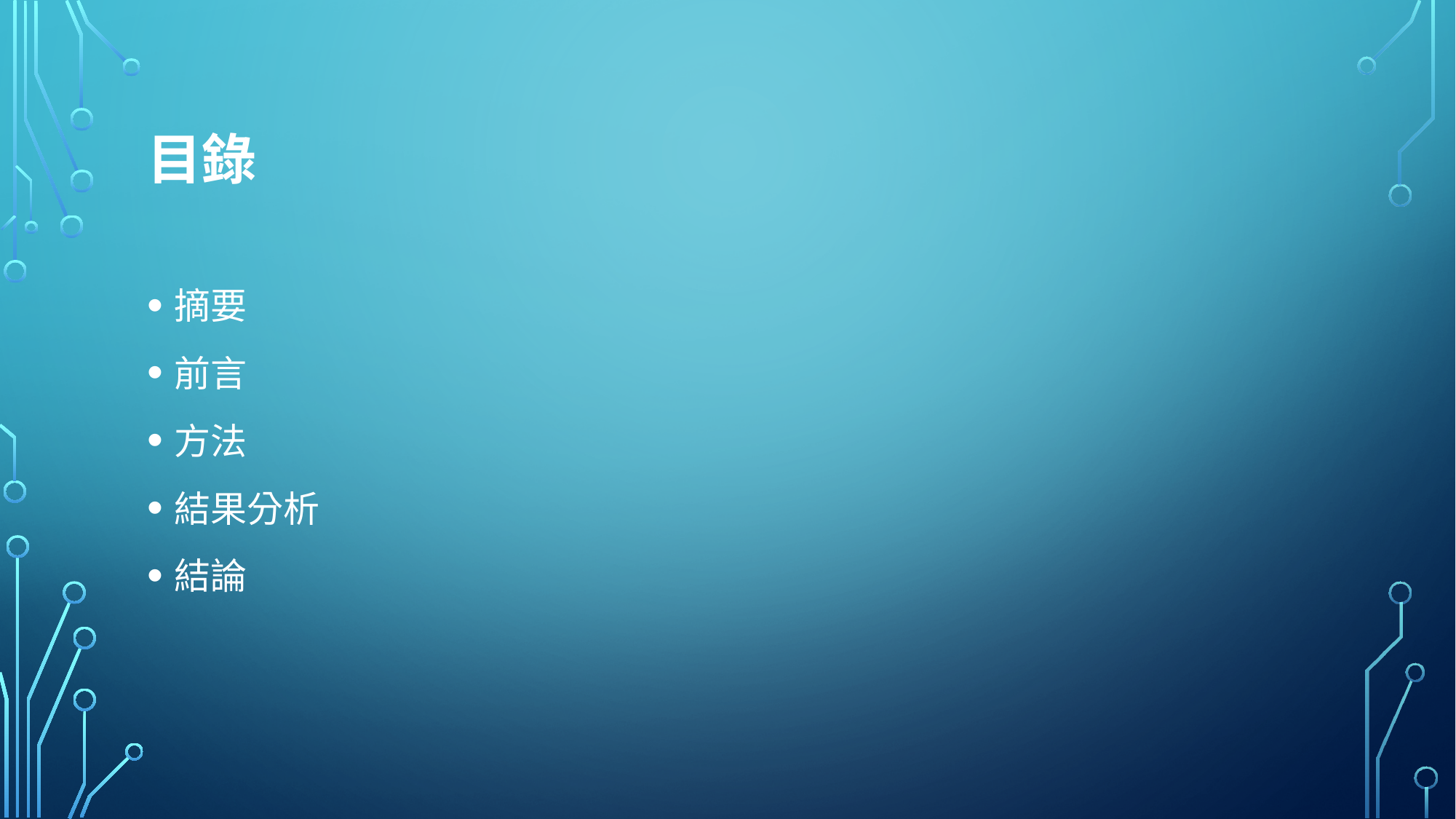

# 目錄
摘要
前言
方法
結果分析
結論